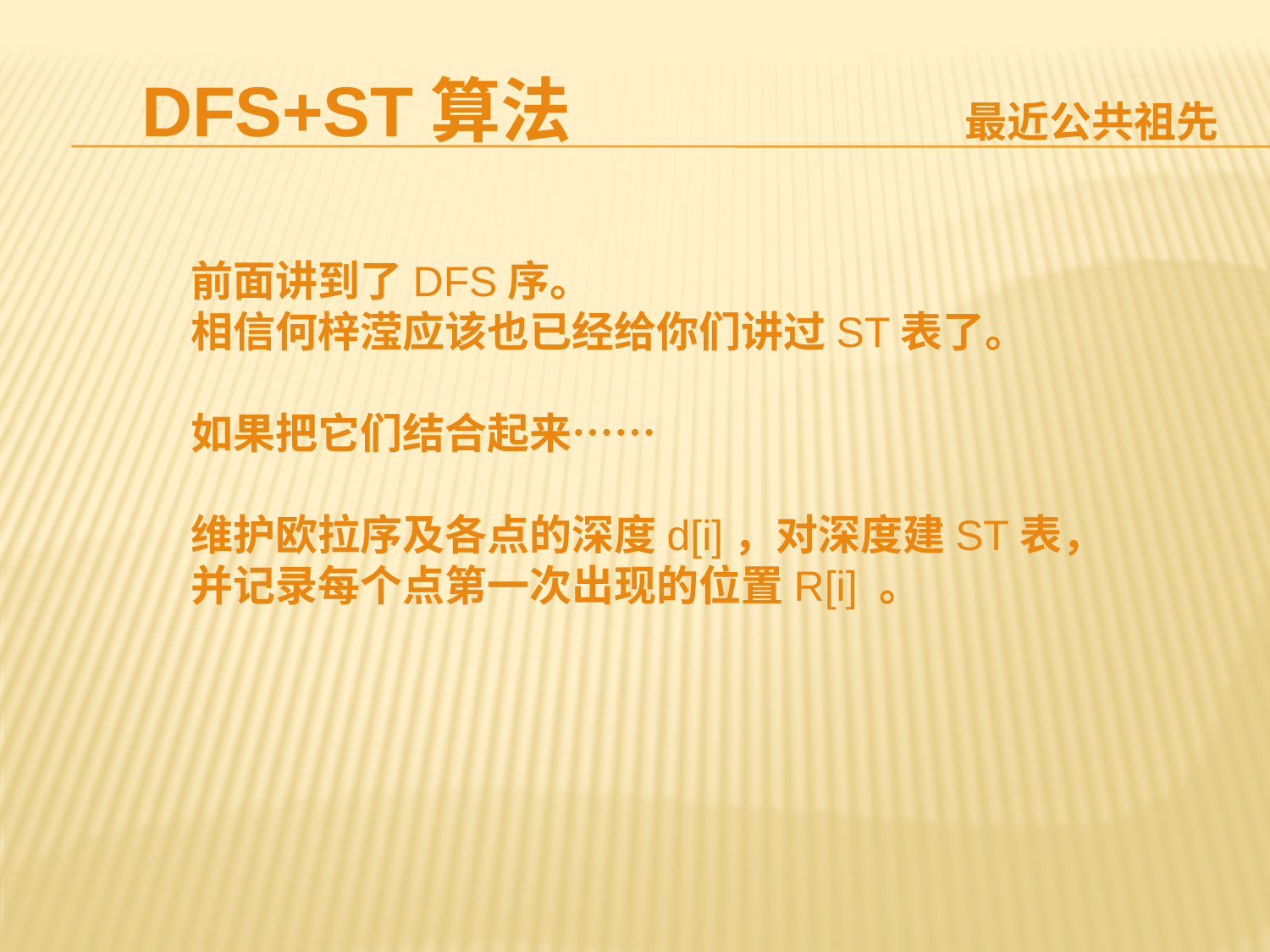

DFS+ST算法
最近公共祖先
前面讲到了DFS序。
相信何梓滢应该也已经给你们讲过ST表了。

如果把它们结合起来……

维护欧拉序及各点的深度d[i]，对深度建ST表，并记录每个点第一次出现的位置R[i] 。